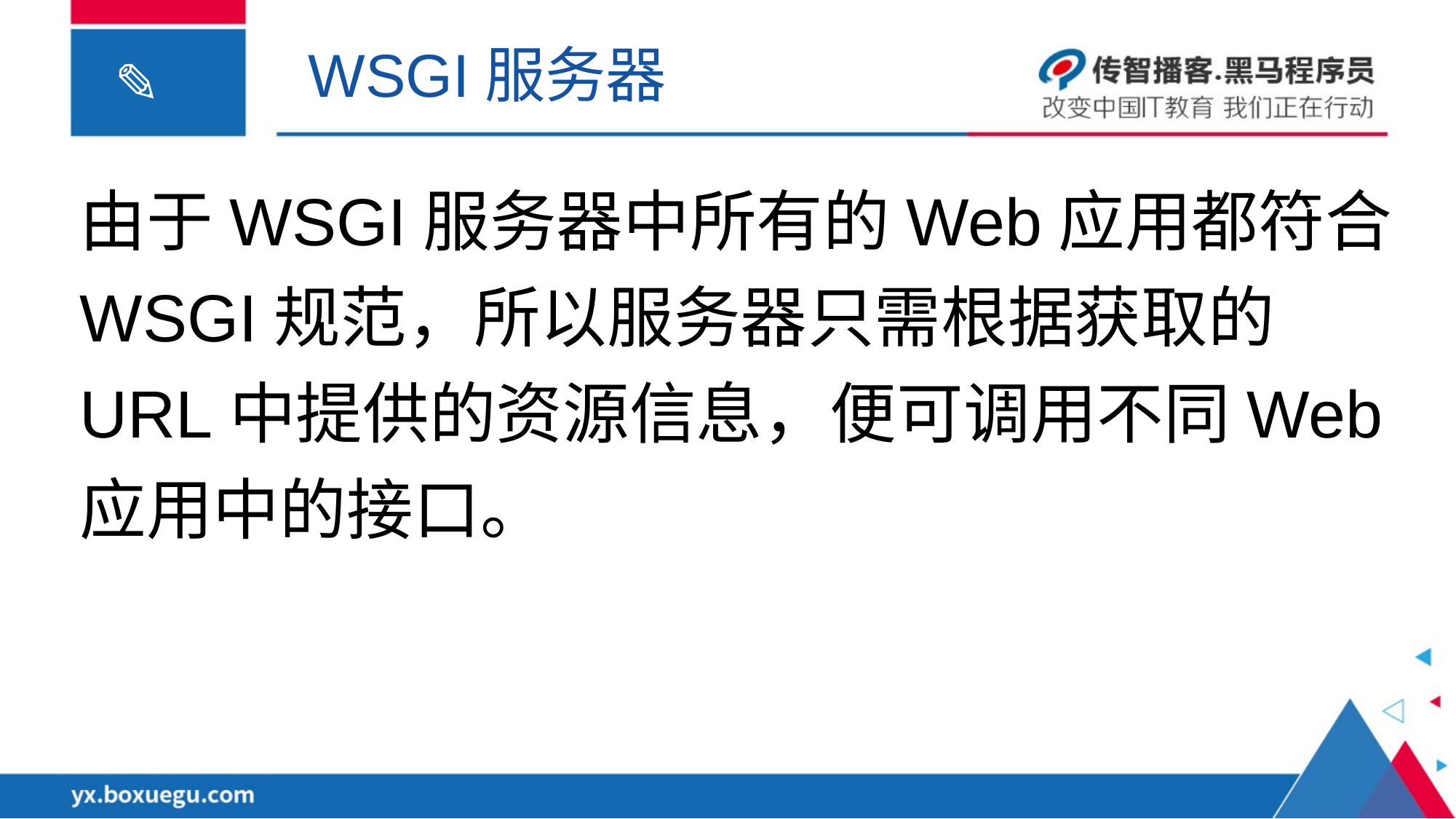

WSGI服务器
由于WSGI服务器中所有的Web应用都符合WSGI规范，所以服务器只需根据获取的URL中提供的资源信息，便可调用不同Web应用中的接口。